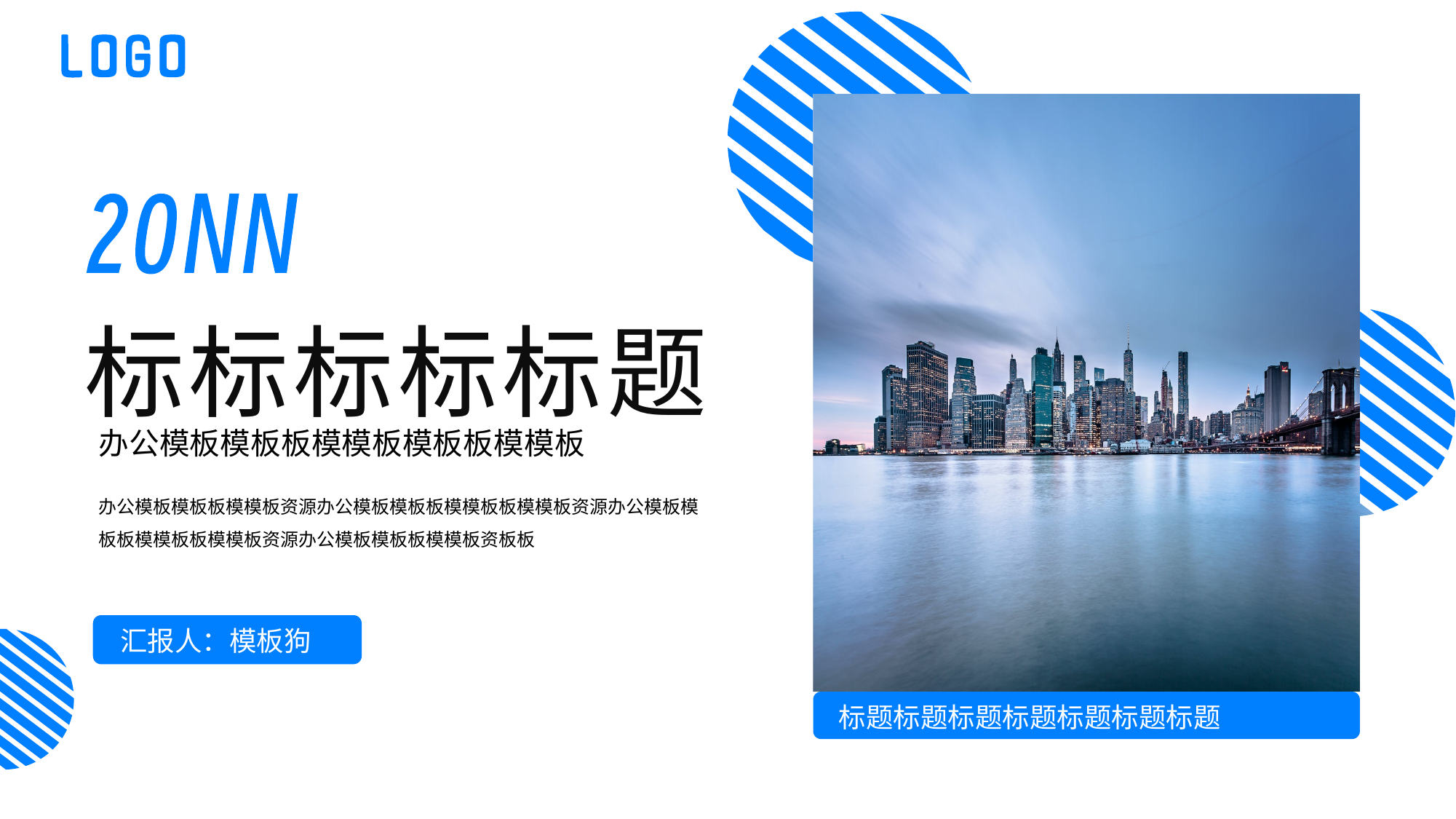

标标标标标题

办公模板模板板模模板模板板模模板
办公模板模板板模模板资源办公模板模板板模模板板模模板资源办公模板模板板模模板板模模板资源办公模板模板板模模板资板板

汇报人：模板狗

标题标题标题标题标题标题标题